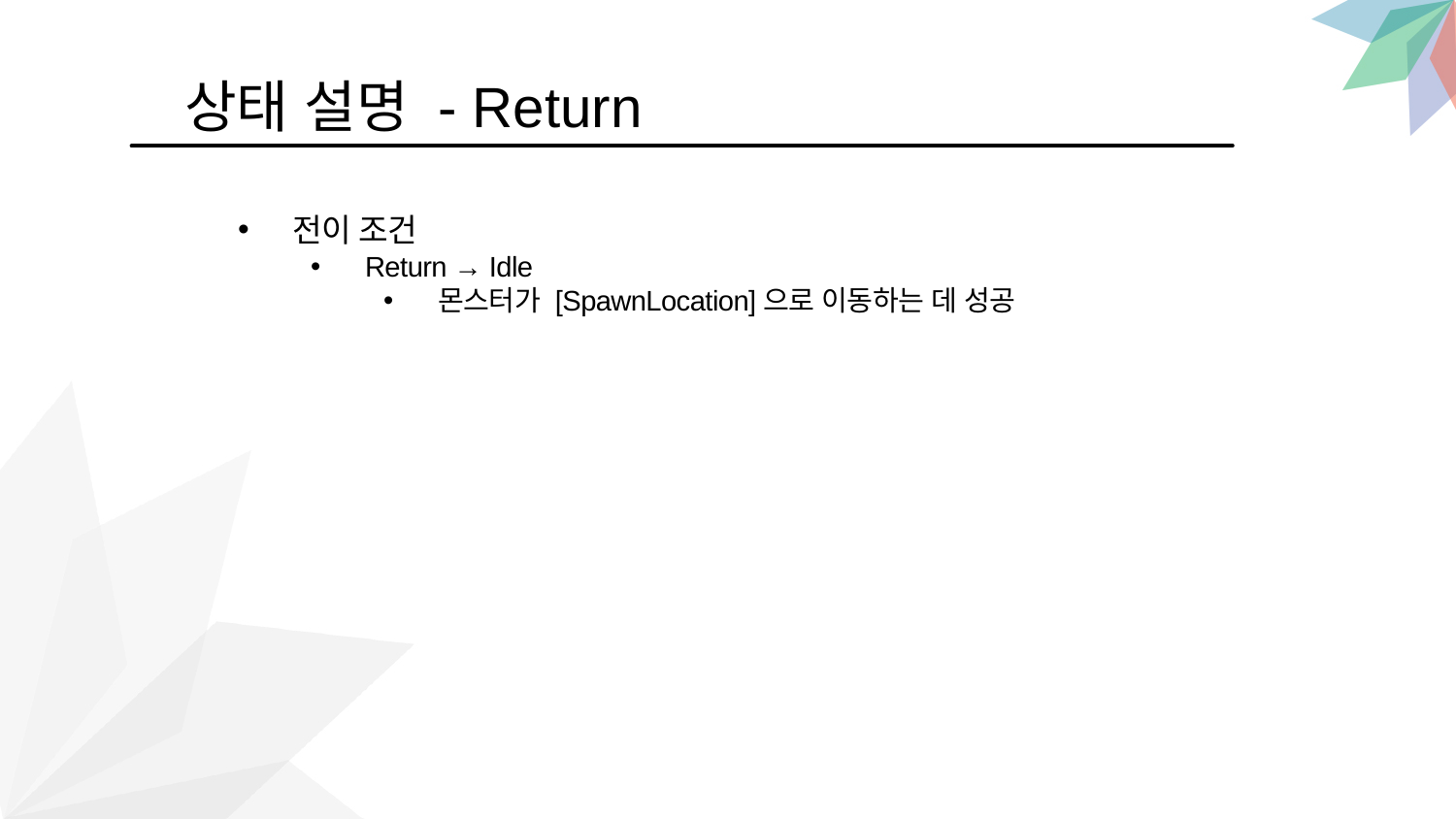

상태 설명 - Return
전이 조건
Return → Idle
몬스터가 [SpawnLocation]으로 이동하는 데 성공